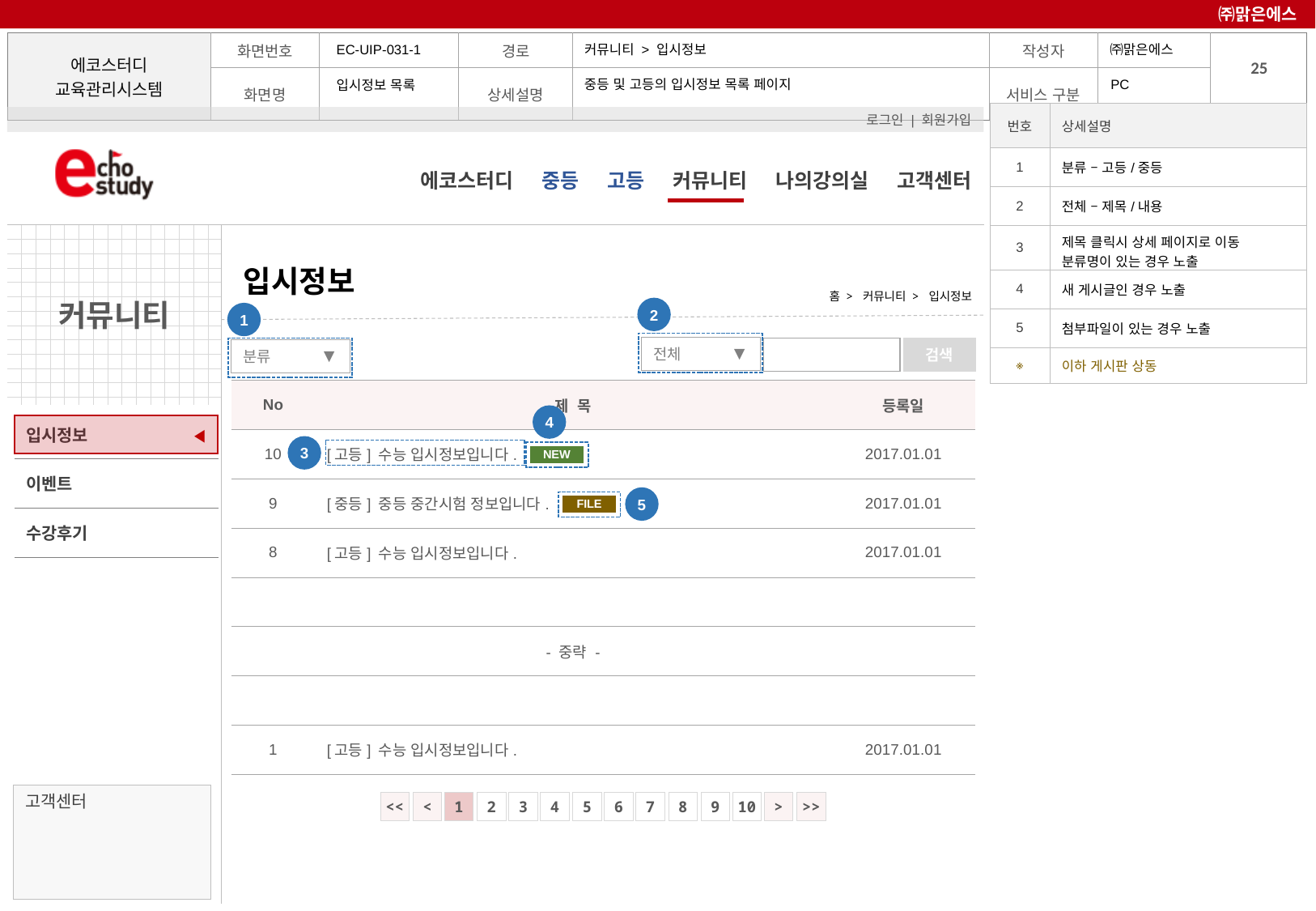

㈜맑은에스
커뮤니티 > 입시정보
EC-UIP-031-1
PC
중등 및 고등의 입시정보 목록 페이지
입시정보 목록
| 번호 | 상세설명 |
| --- | --- |
| 1 | 분류 – 고등/중등 |
| 2 | 전체 – 제목/내용 |
| 3 | 제목 클릭시 상세 페이지로 이동 분류명이 있는 경우 노출 |
| 4 | 새 게시글인 경우 노출 |
| 5 | 첨부파일이 있는 경우 노출 |
| ※ | 이하 게시판 상동 |
# 입시정보
홈 > 커뮤니티 > 입시정보
2
1

▼
전체
▼
분류

검색

| No | 제 목 | 등록일 |
| --- | --- | --- |
| 10 | [고등] 수능 입시정보입니다. | 2017.01.01 |
| 9 | [중등] 중등 중간시험 정보입니다. | 2017.01.01 |
| 8 | [고등] 수능 입시정보입니다. | 2017.01.01 |
|  |  |  |
|  | - 중략 - |  |
|  |  |  |
| 1 | [고등] 수능 입시정보입니다. | 2017.01.01 |
4
◀
3

NEW
5

FILE
<<
<
1
2
3
4
5
6
7
8
9
10
>
>>